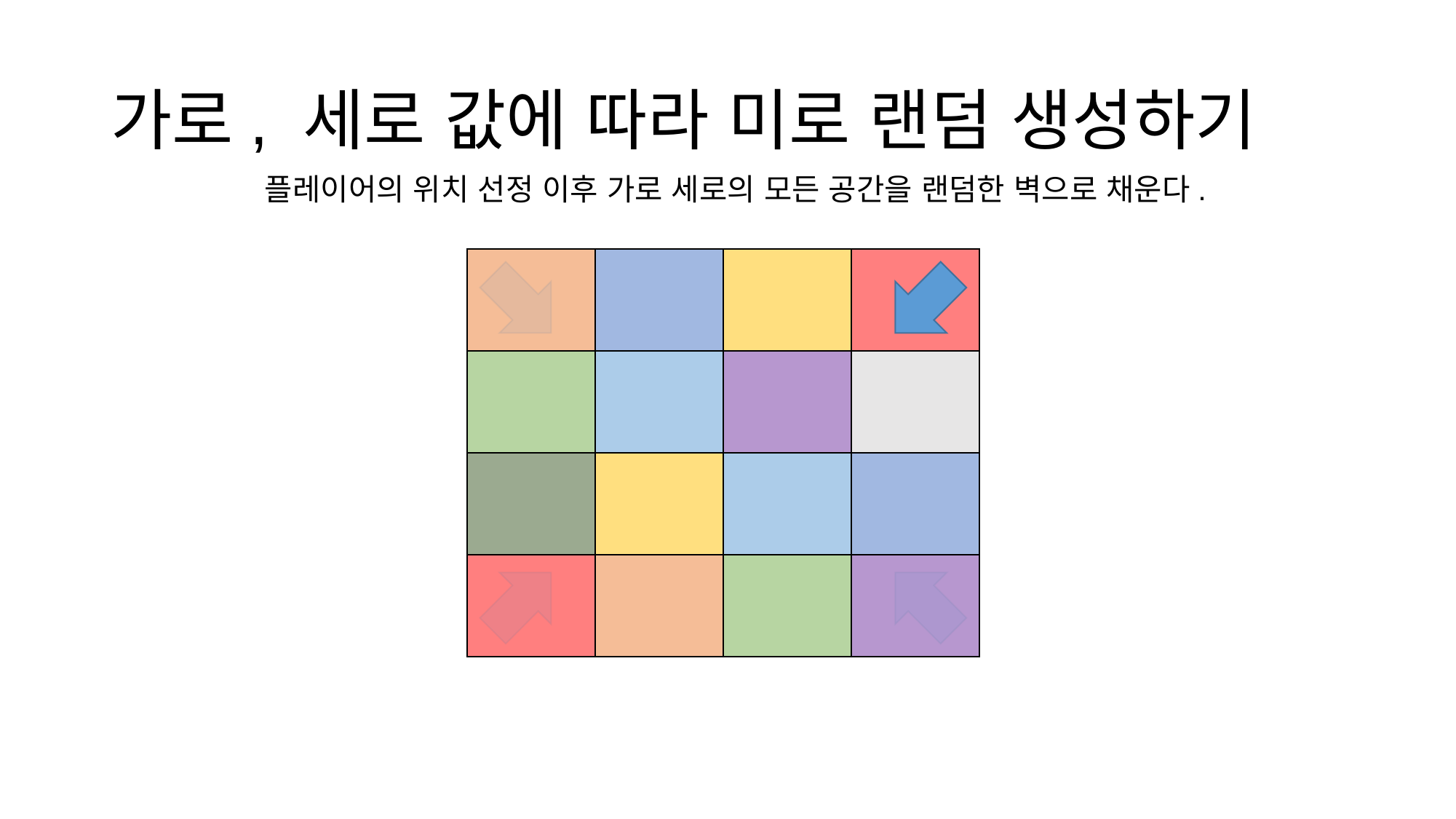

# 가로, 세로 값에 따라 미로 랜덤 생성하기
플레이어의 위치 선정 이후 가로 세로의 모든 공간을 랜덤한 벽으로 채운다.